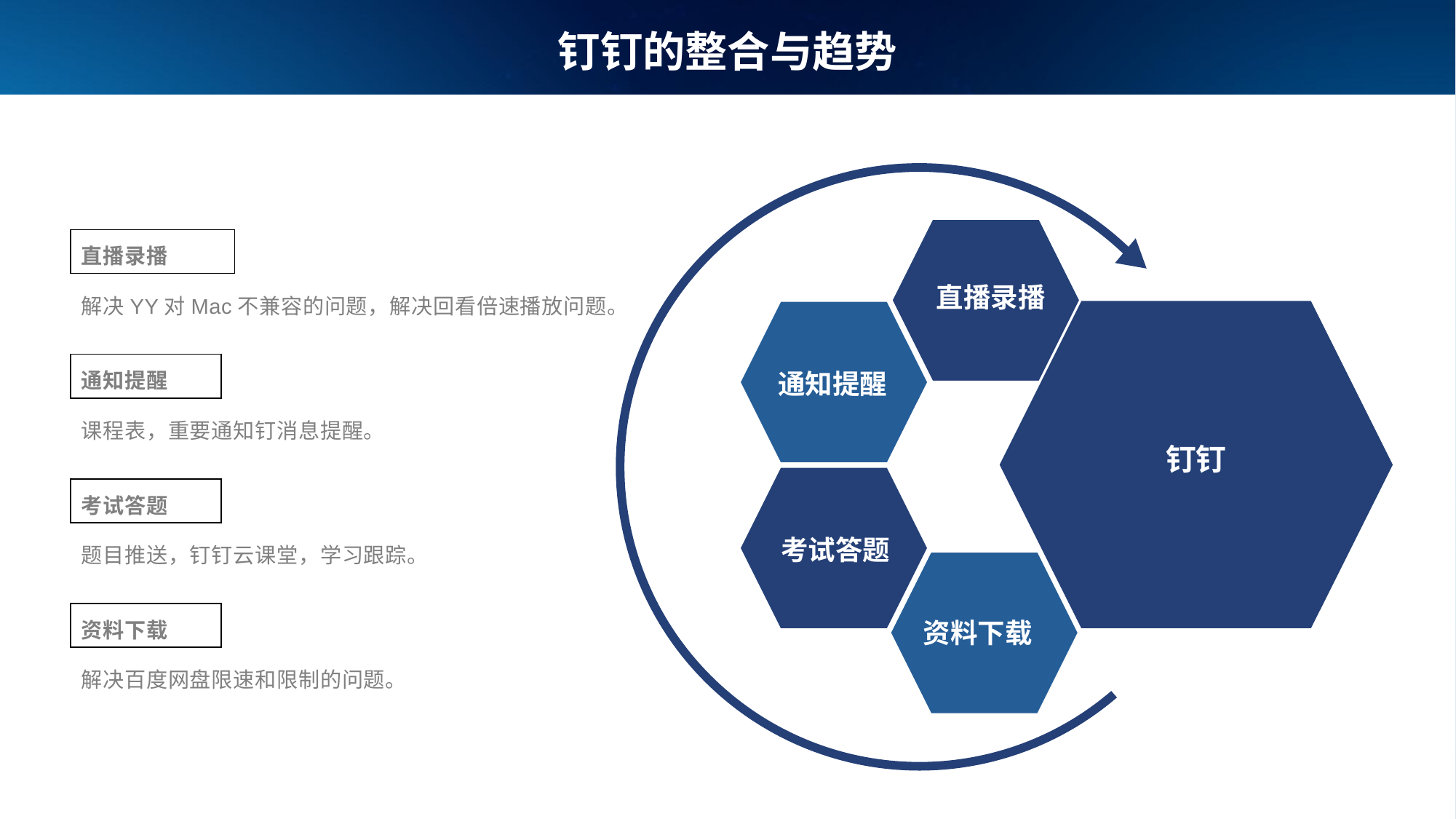

# 钉钉的整合与趋势

 直播录播
直播录播
解决YY对Mac不兼容的问题，解决回看倍速播放问题。

钉钉

通知提醒
通知提醒
课程表，重要通知钉消息提醒。

考试答题
考试答题
题目推送，钉钉云课堂，学习跟踪。

资料下载
资料下载
解决百度网盘限速和限制的问题。